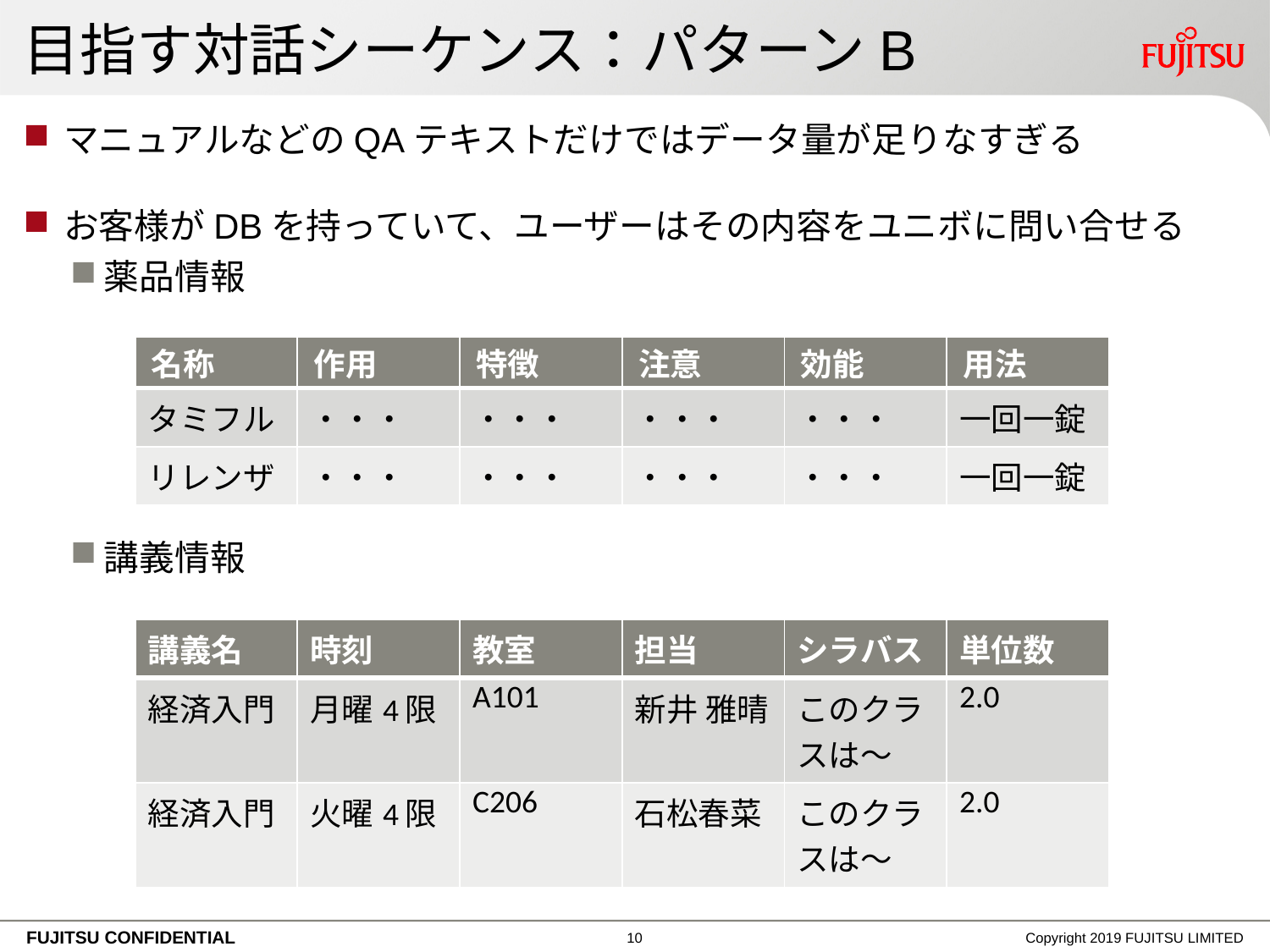

# 目指す対話シーケンス：パターンB
マニュアルなどのQAテキストだけではデータ量が足りなすぎる

お客様がDBを持っていて、ユーザーはその内容をユニボに問い合せる
薬品情報

講義情報
| 名称 | 作用 | 特徴 | 注意 | 効能 | 用法 |
| --- | --- | --- | --- | --- | --- |
| タミフル | ・・・ | ・・・ | ・・・ | ・・・ | 一回一錠 |
| リレンザ | ・・・ | ・・・ | ・・・ | ・・・ | 一回一錠 |
| 講義名 | 時刻 | 教室 | 担当 | シラバス | 単位数 |
| --- | --- | --- | --- | --- | --- |
| 経済入門 | 月曜4限 | A101 | 新井 雅晴 | このクラスは～ | 2.0 |
| 経済入門 | 火曜4限 | C206 | 石松春菜 | このクラスは～ | 2.0 |
10
Copyright 2019 FUJITSU LIMITED